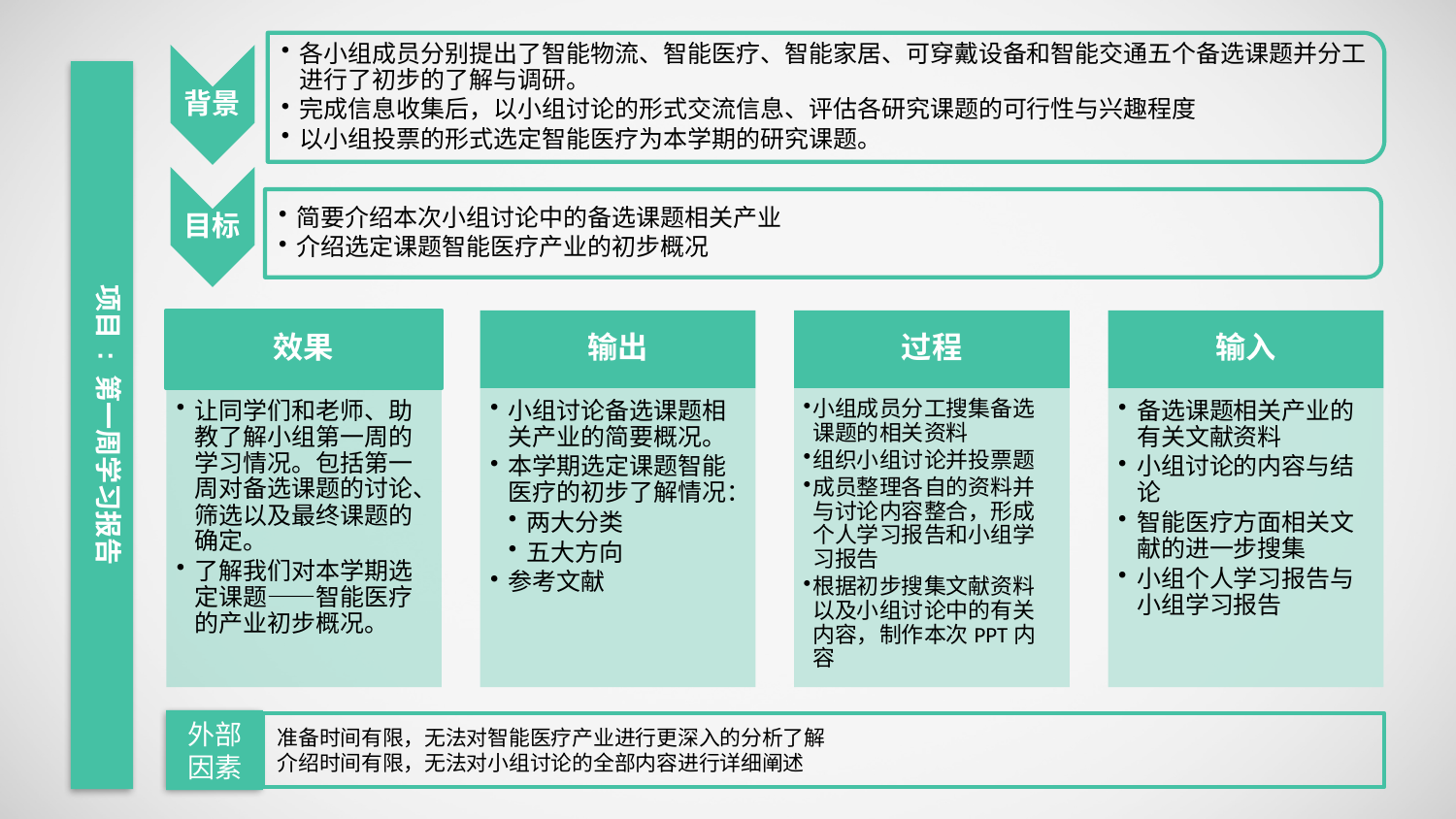

背景
各小组成员分别提出了智能物流、智能医疗、智能家居、可穿戴设备和智能交通五个备选课题并分工进行了初步的了解与调研。
完成信息收集后，以小组讨论的形式交流信息、评估各研究课题的可行性与兴趣程度
以小组投票的形式选定智能医疗为本学期的研究课题。
目标
简要介绍本次小组讨论中的备选课题相关产业
介绍选定课题智能医疗产业的初步概况
项目 : 第一周学习报告
效果
让同学们和老师、助教了解小组第一周的学习情况。包括第一周对备选课题的讨论、筛选以及最终课题的确定。
了解我们对本学期选定课题——智能医疗的产业初步概况。
输出
小组讨论备选课题相关产业的简要概况。
本学期选定课题智能医疗的初步了解情况：
两大分类
五大方向
参考文献
过程
小组成员分工搜集备选课题的相关资料
组织小组讨论并投票题
成员整理各自的资料并与讨论内容整合，形成个人学习报告和小组学习报告
根据初步搜集文献资料以及小组讨论中的有关内容，制作本次PPT内容
输入
备选课题相关产业的有关文献资料
小组讨论的内容与结论
智能医疗方面相关文献的进一步搜集
小组个人学习报告与小组学习报告

外部因素
准备时间有限，无法对智能医疗产业进行更深入的分析了解
介绍时间有限，无法对小组讨论的全部内容进行详细阐述